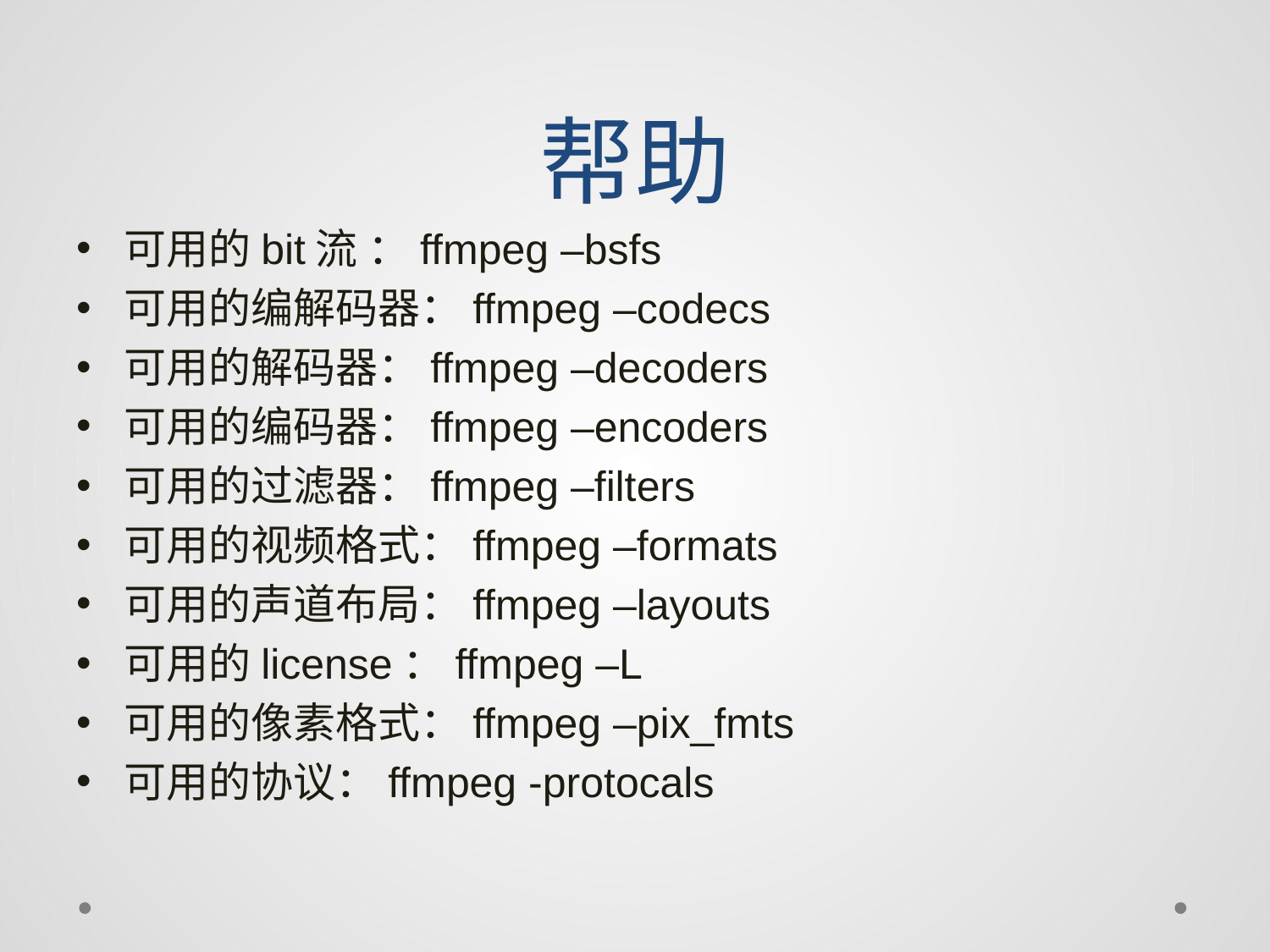

# 帮助
可用的bit流 ：ffmpeg –bsfs
可用的编解码器：ffmpeg –codecs
可用的解码器：ffmpeg –decoders
可用的编码器：ffmpeg –encoders
可用的过滤器：ffmpeg –filters
可用的视频格式：ffmpeg –formats
可用的声道布局：ffmpeg –layouts
可用的license：ffmpeg –L
可用的像素格式：ffmpeg –pix_fmts
可用的协议：ffmpeg -protocals